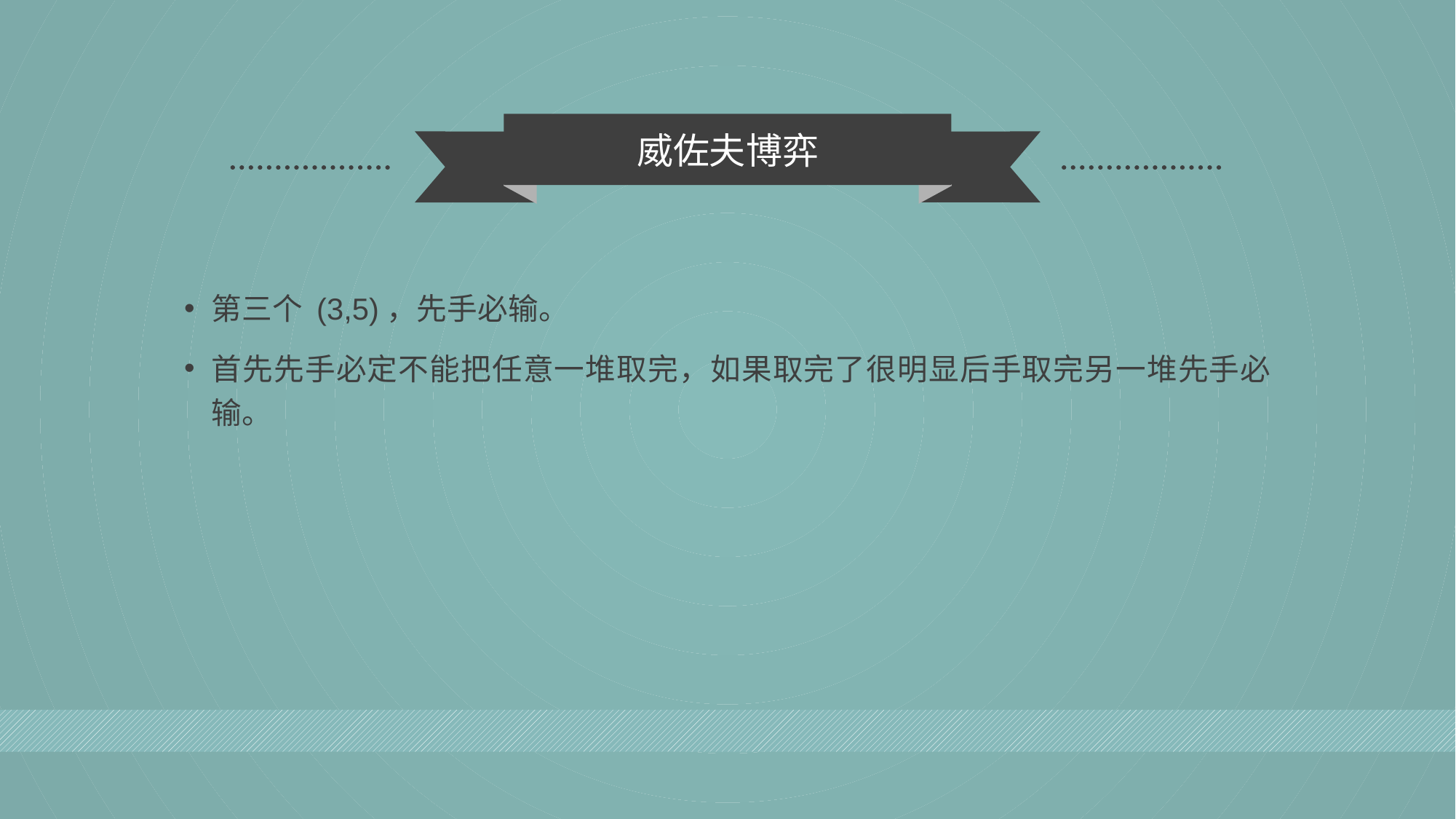

威佐夫博弈

第三个 (3,5)，先手必输。
首先先手必定不能把任意一堆取完，如果取完了很明显后手取完另一堆先手必输。